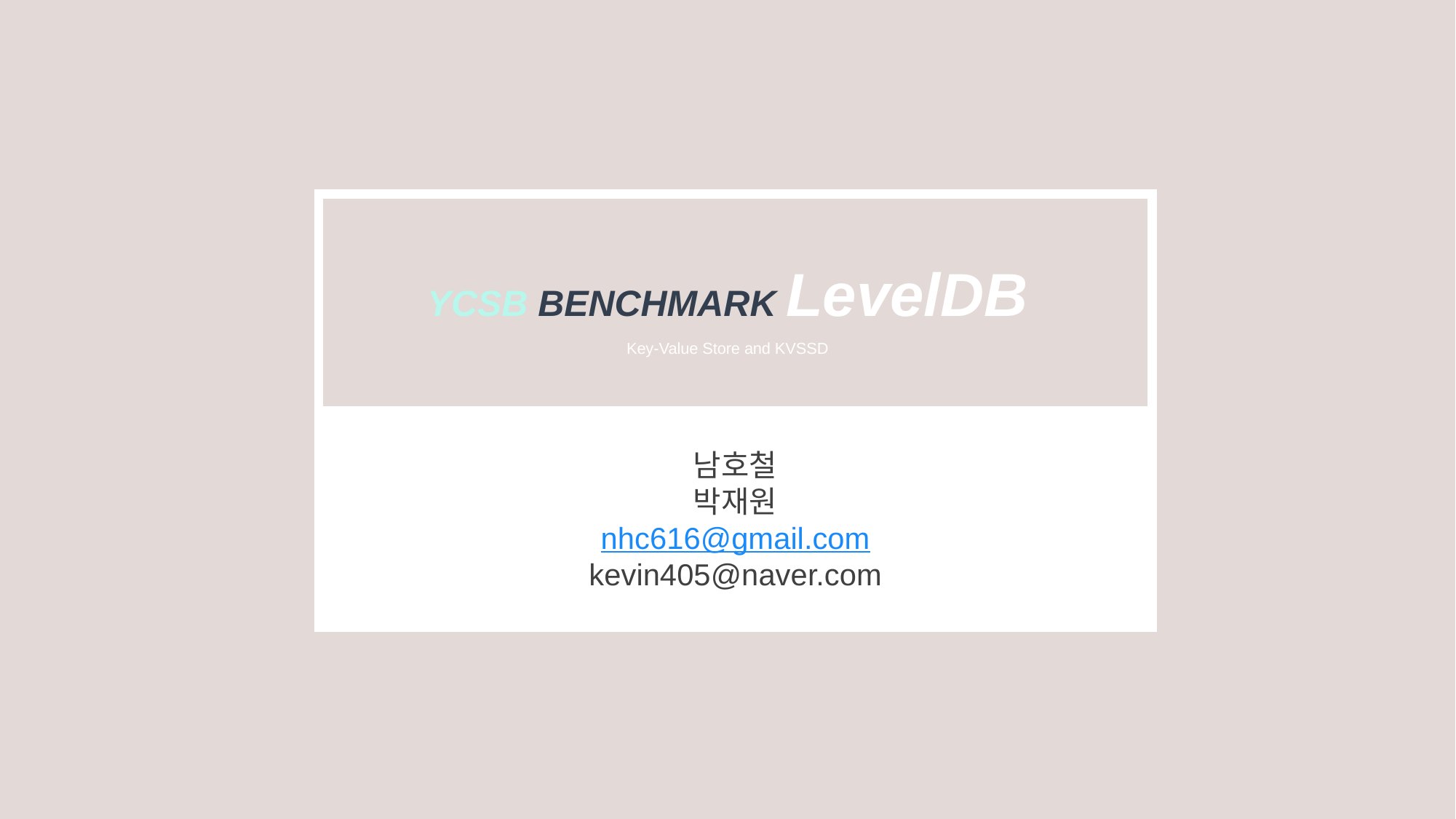

YCSB BENCHMARK LevelDB
Key-Value Store and KVSSD
남호철
박재원
nhc616@gmail.com
kevin405@naver.com